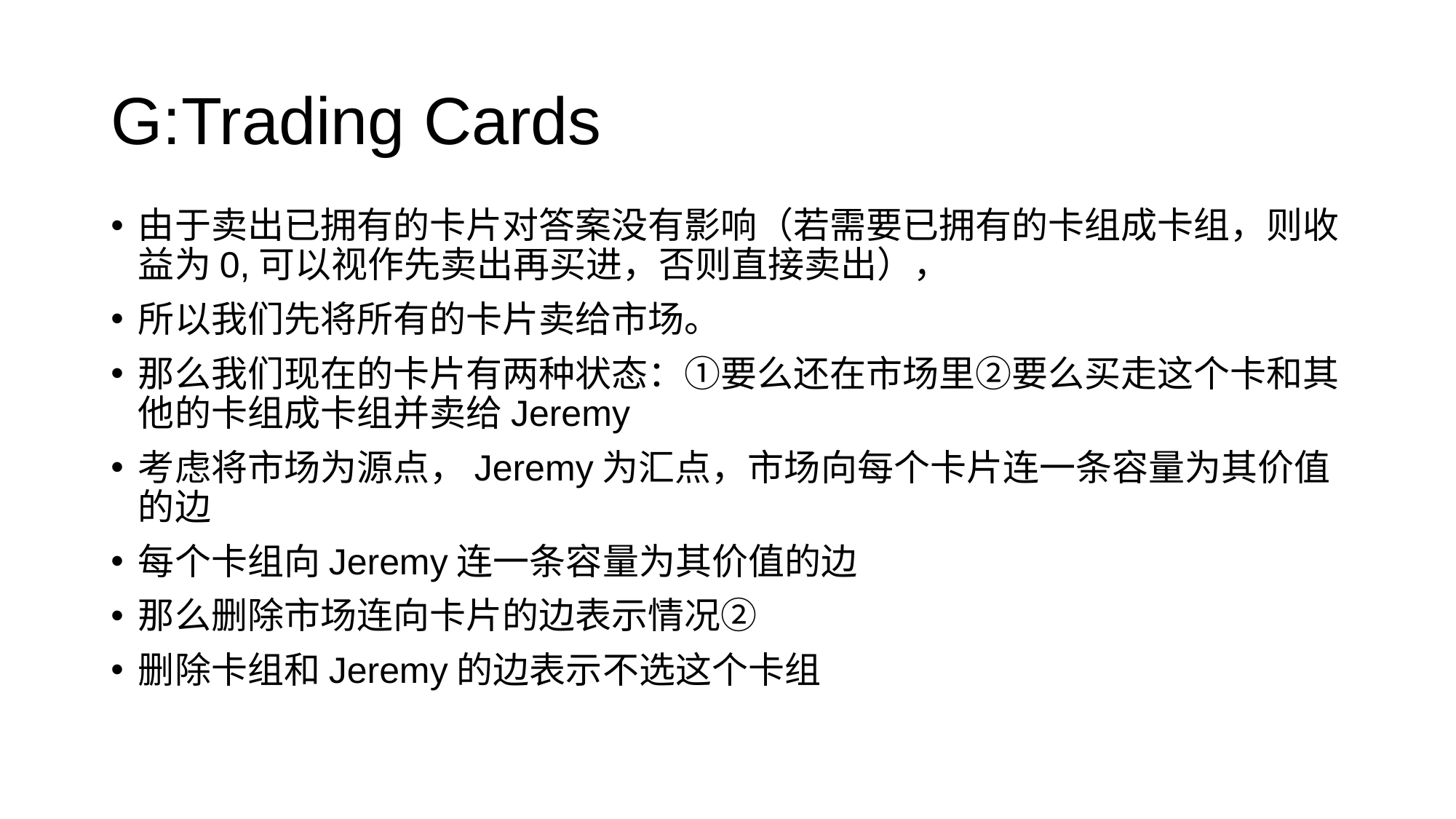

# G:Trading Cards
由于卖出已拥有的卡片对答案没有影响（若需要已拥有的卡组成卡组，则收益为0,可以视作先卖出再买进，否则直接卖出），
所以我们先将所有的卡片卖给市场。
那么我们现在的卡片有两种状态：①要么还在市场里②要么买走这个卡和其他的卡组成卡组并卖给Jeremy
考虑将市场为源点，Jeremy为汇点，市场向每个卡片连一条容量为其价值的边
每个卡组向Jeremy连一条容量为其价值的边
那么删除市场连向卡片的边表示情况②
删除卡组和Jeremy的边表示不选这个卡组